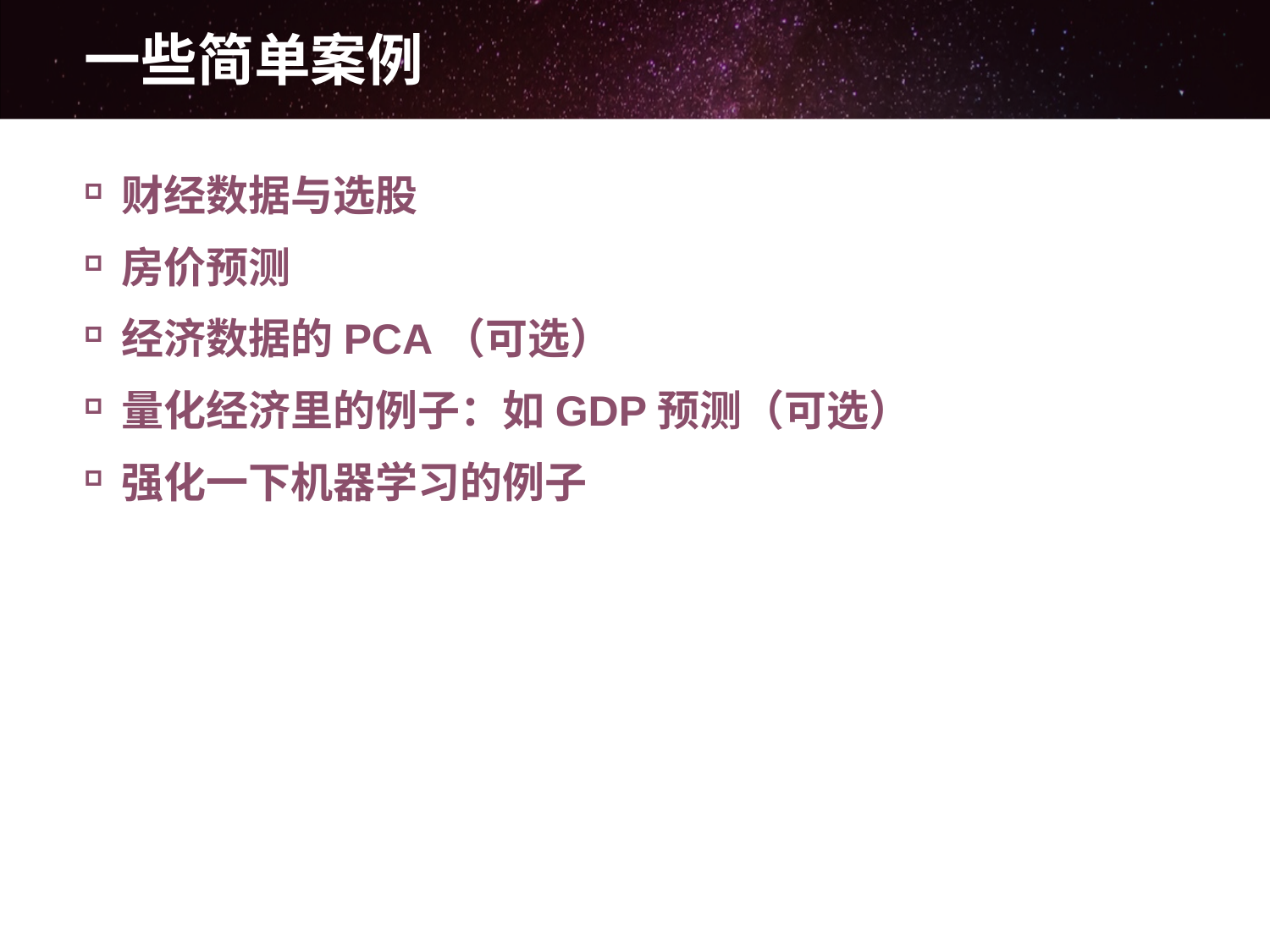

# 一些简单案例
财经数据与选股
房价预测
经济数据的PCA（可选）
量化经济里的例子：如GDP预测（可选）
强化一下机器学习的例子